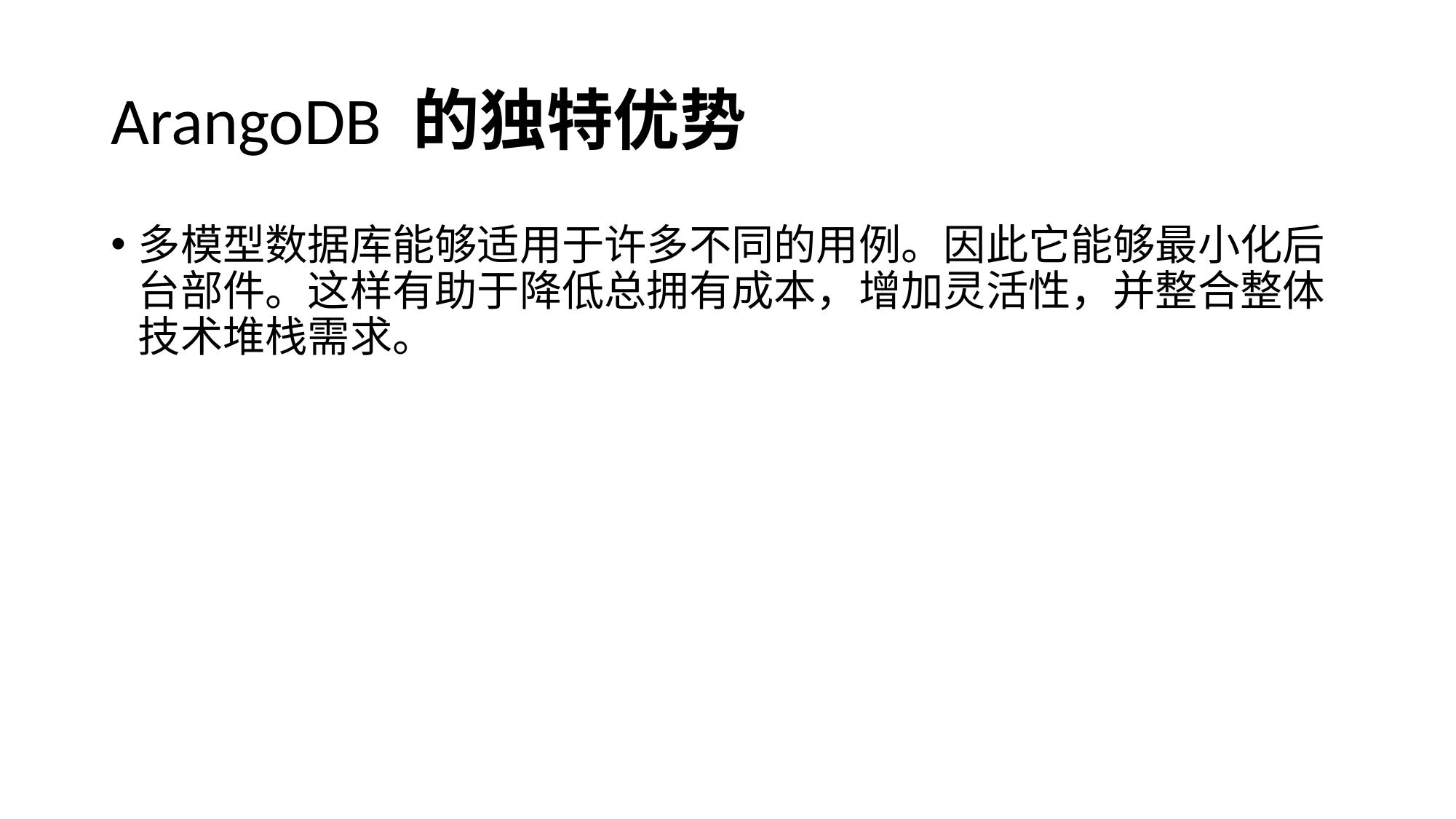

# ArangoDB 的独特优势
多模型数据库能够适用于许多不同的用例。因此它能够最小化后台部件。这样有助于降低总拥有成本，增加灵活性，并整合整体技术堆栈需求。